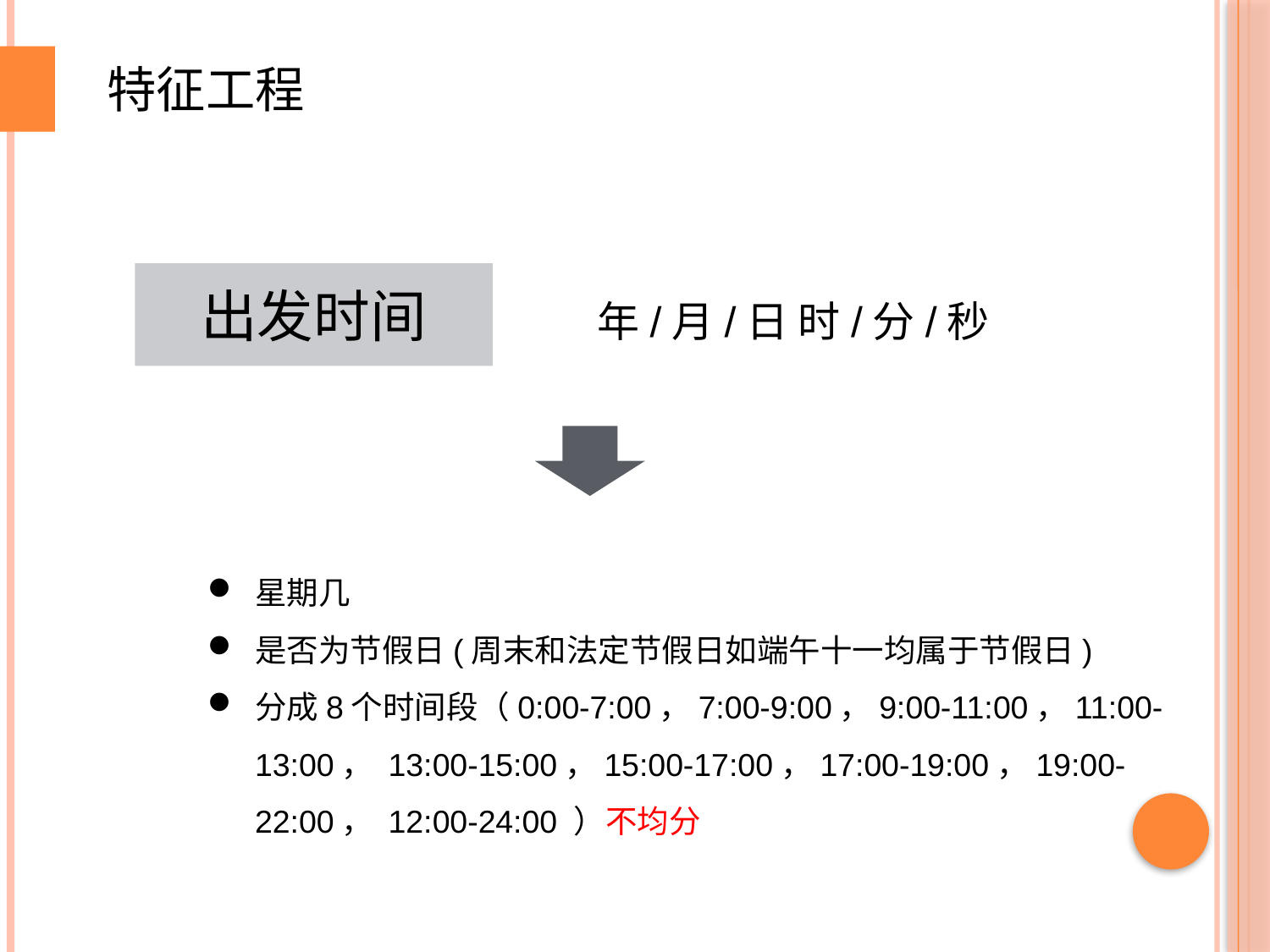

特征工程
出发时间
年/月/日 时/分/秒

星期几
是否为节假日(周末和法定节假日如端午十一均属于节假日)
分成8个时间段（0:00-7:00，7:00-9:00，9:00-11:00，11:00-13:00， 13:00-15:00，15:00-17:00，17:00-19:00，19:00-22:00， 12:00-24:00 ）不均分